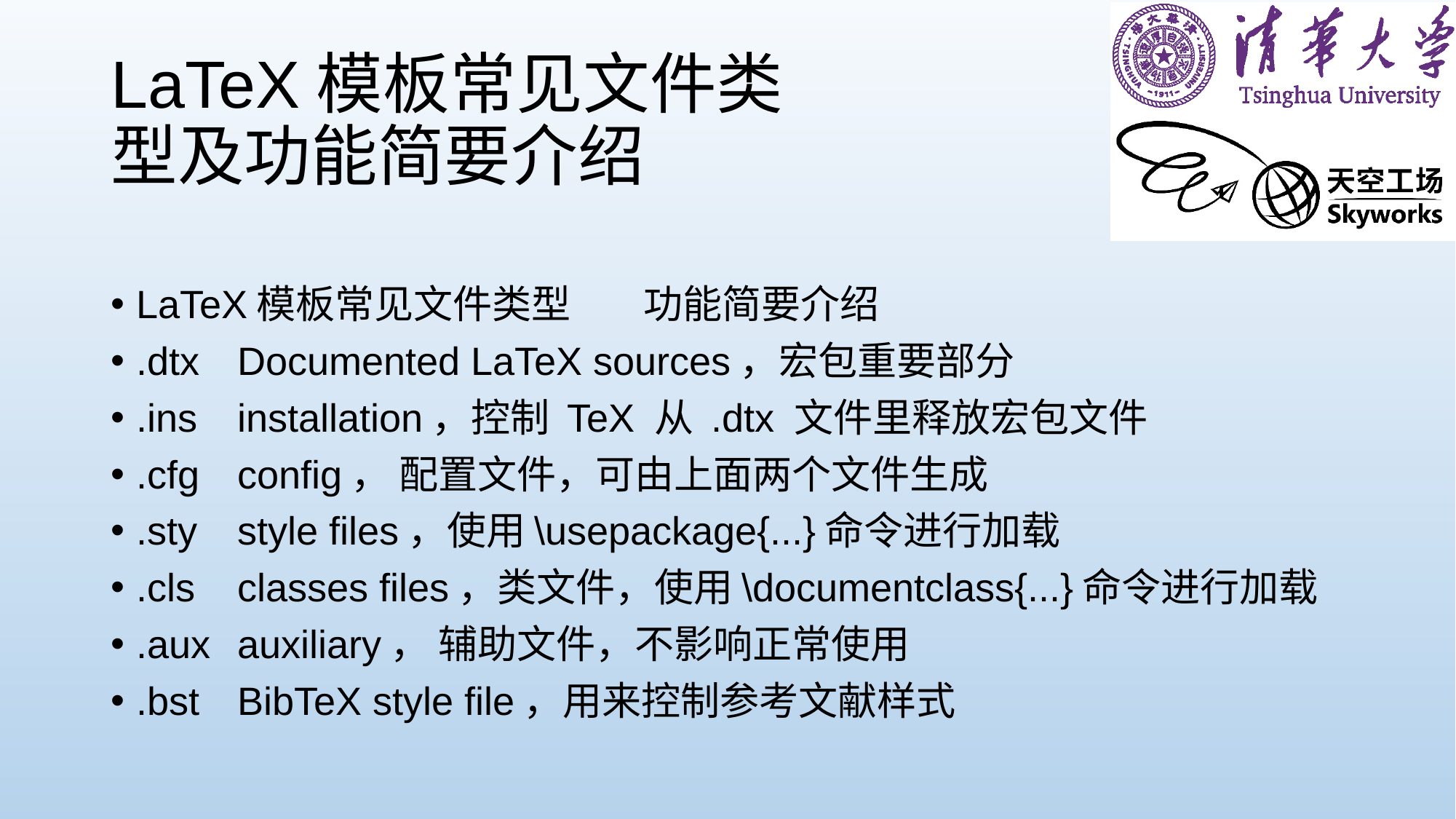

# LaTeX模板常见文件类型及功能简要介绍

LaTeX模板常见文件类型	功能简要介绍
.dtx	Documented LaTeX sources，宏包重要部分
.ins	installation，控制 TeX 从 .dtx 文件里释放宏包文件
.cfg	config， 配置文件，可由上面两个文件生成
.sty	style files，使用\usepackage{...}命令进行加载
.cls	classes files，类文件，使用\documentclass{...}命令进行加载
.aux	auxiliary， 辅助文件，不影响正常使用
.bst	BibTeX style file，用来控制参考文献样式